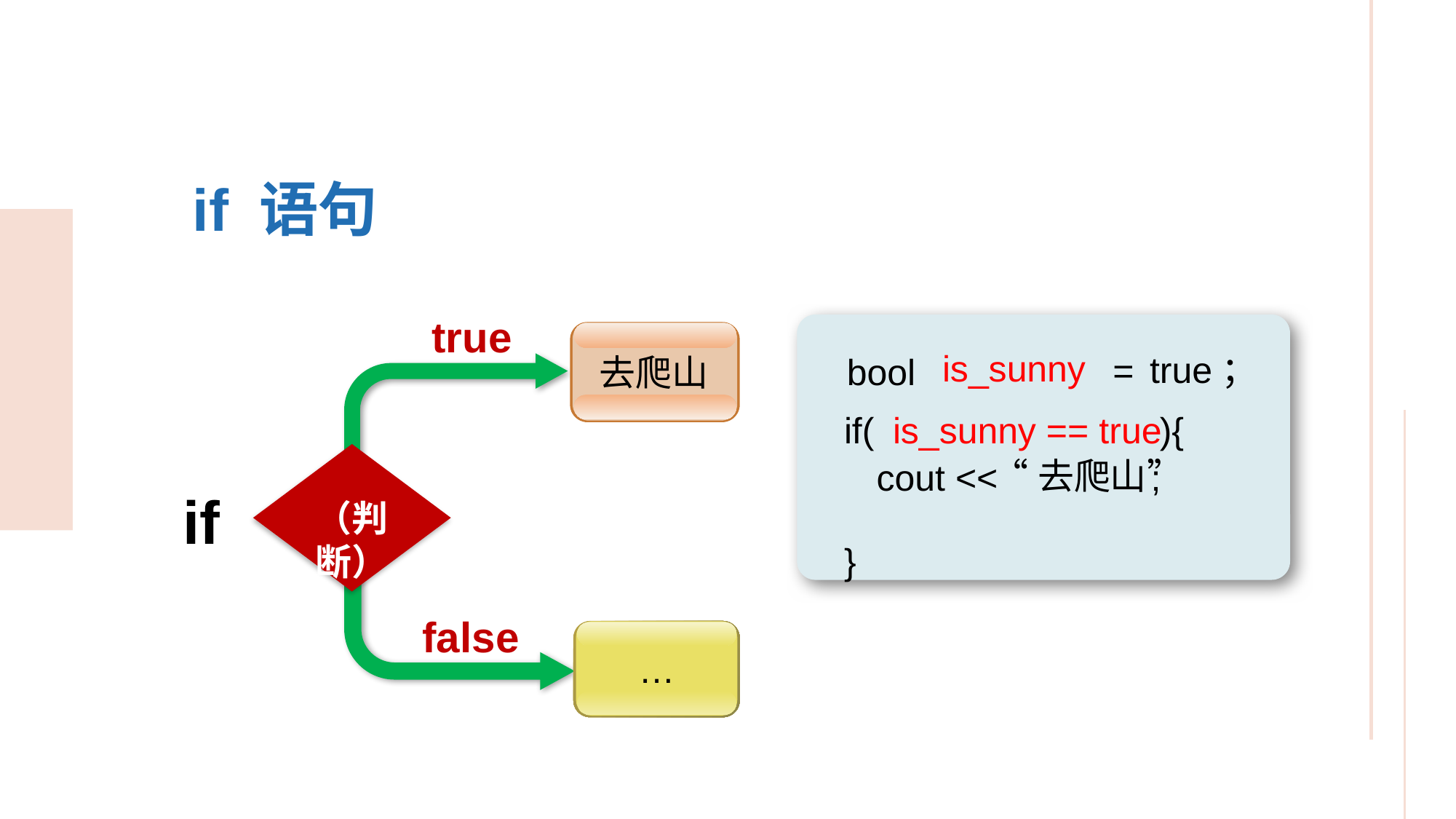

if 语句
true

去爬山
is_sunny
true；
=
bool

if(                            ){

}
is_sunny == true

“去爬山”
cout <<               ;
if
（判断）

false

…